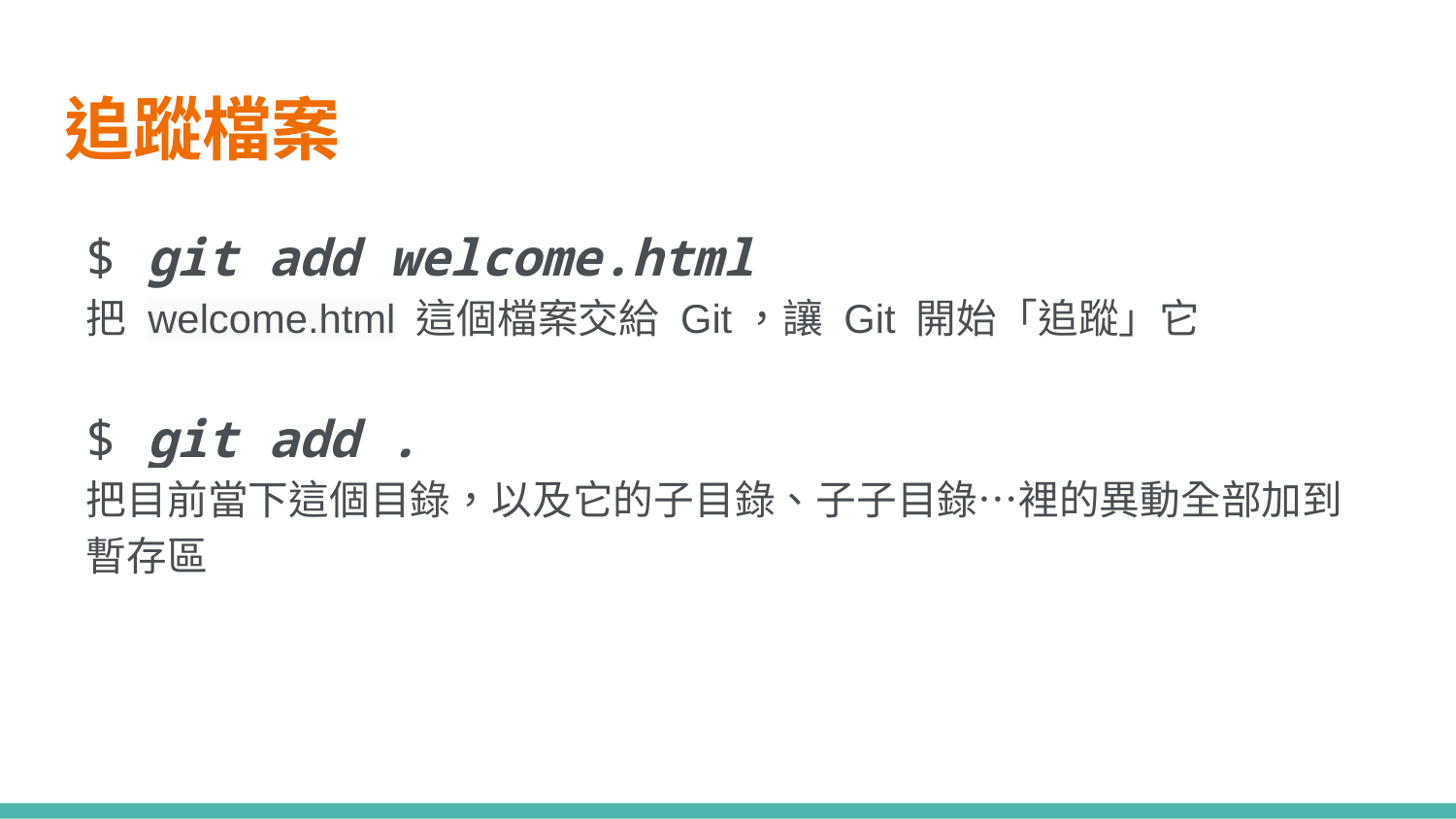

# 追蹤檔案
$ git add welcome.html
把 welcome.html 這個檔案交給 Git，讓 Git 開始「追蹤」它

$ git add .
把目前當下這個目錄，以及它的子目錄、子子目錄…裡的異動全部加到暫存區